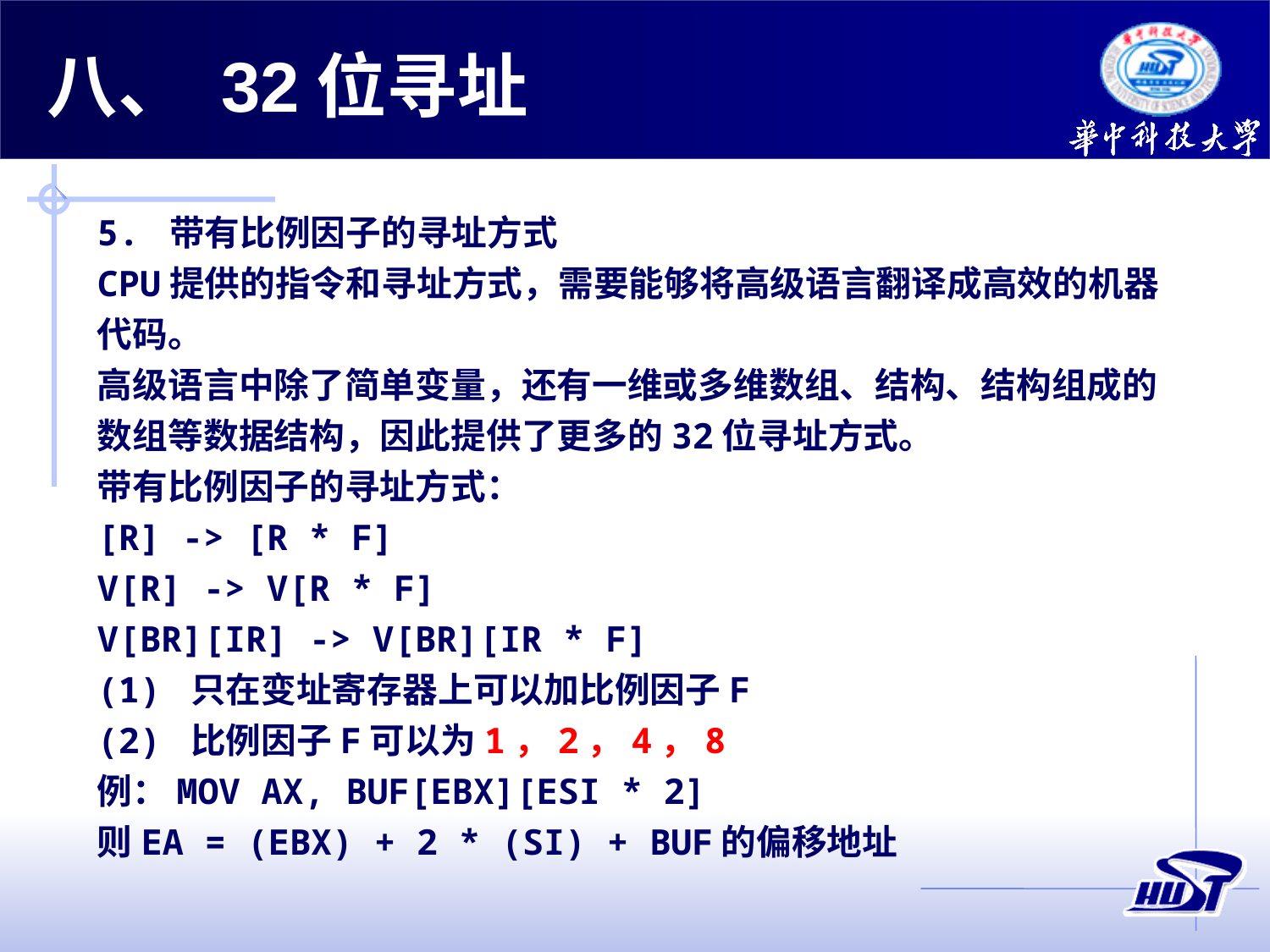

八、 32位寻址
5. 带有比例因子的寻址方式
CPU提供的指令和寻址方式，需要能够将高级语言翻译成高效的机器代码。
高级语言中除了简单变量，还有一维或多维数组、结构、结构组成的数组等数据结构，因此提供了更多的32位寻址方式。
带有比例因子的寻址方式：
[R] -> [R * F]
V[R] -> V[R * F]
V[BR][IR] -> V[BR][IR * F]
(1) 只在变址寄存器上可以加比例因子F
(2) 比例因子F可以为1，2，4，8
例：MOV AX, BUF[EBX][ESI * 2]
则EA = (EBX) + 2 * (SI) + BUF的偏移地址